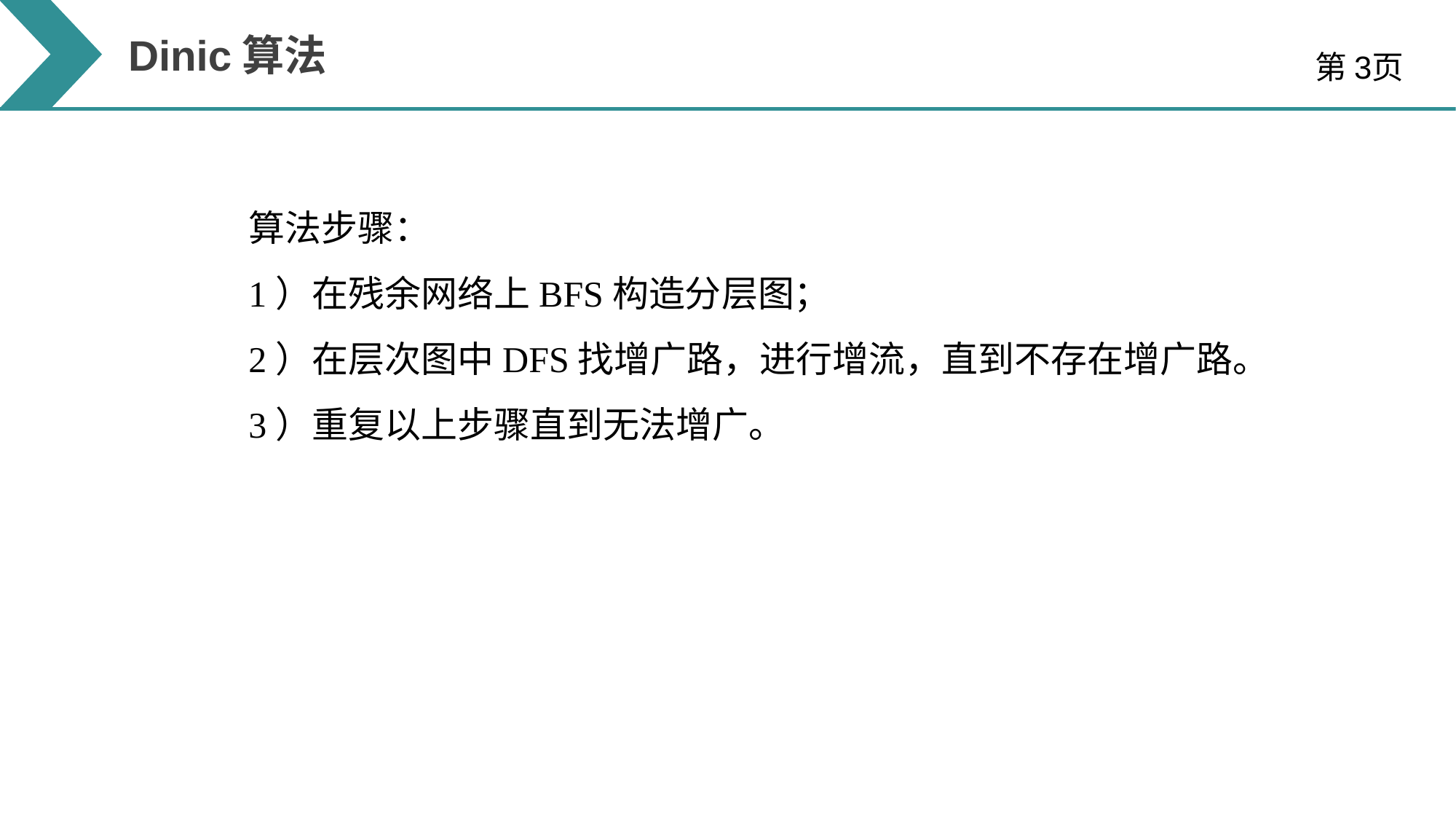

Dinic算法
第3页
算法步骤：
1）在残余网络上BFS构造分层图；
2）在层次图中DFS找增广路，进行增流，直到不存在增广路。
3）重复以上步骤直到无法增广。